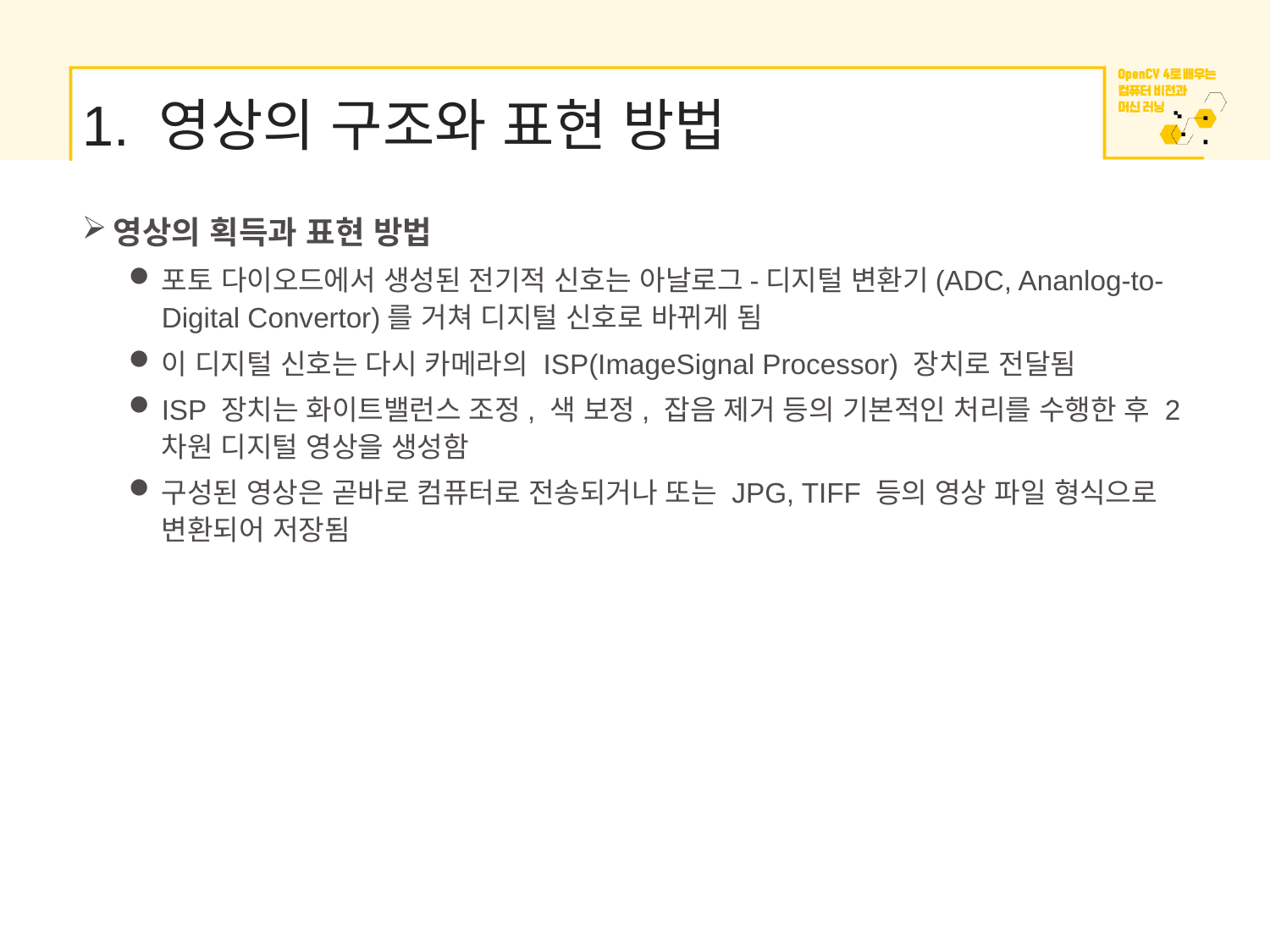

# 1. 영상의 구조와 표현 방법
영상의 획득과 표현 방법
포토 다이오드에서 생성된 전기적 신호는 아날로그-디지털 변환기(ADC, Ananlog-to-Digital Convertor)를 거쳐 디지털 신호로 바뀌게 됨
이 디지털 신호는 다시 카메라의 ISP(ImageSignal Processor) 장치로 전달됨
ISP 장치는 화이트밸런스 조정, 색 보정, 잡음 제거 등의 기본적인 처리를 수행한 후 2차원 디지털 영상을 생성함
구성된 영상은 곧바로 컴퓨터로 전송되거나 또는 JPG, TIFF 등의 영상 파일 형식으로 변환되어 저장됨